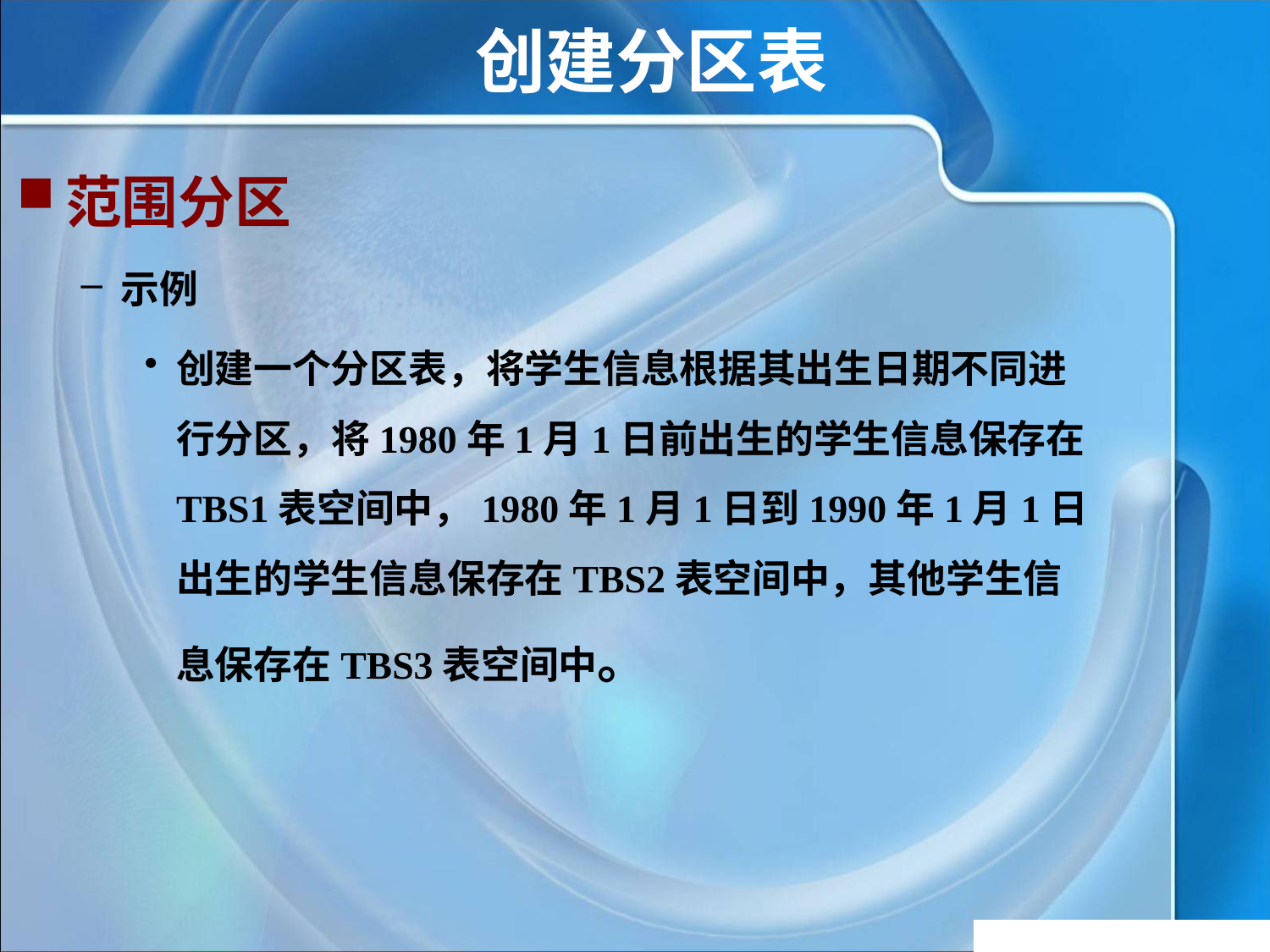

# 创建分区表
范围分区
示例
创建一个分区表，将学生信息根据其出生日期不同进行分区，将1980年1月1日前出生的学生信息保存在TBS1表空间中，1980年1月1日到1990年1月1日出生的学生信息保存在TBS2表空间中，其他学生信息保存在TBS3表空间中。
141